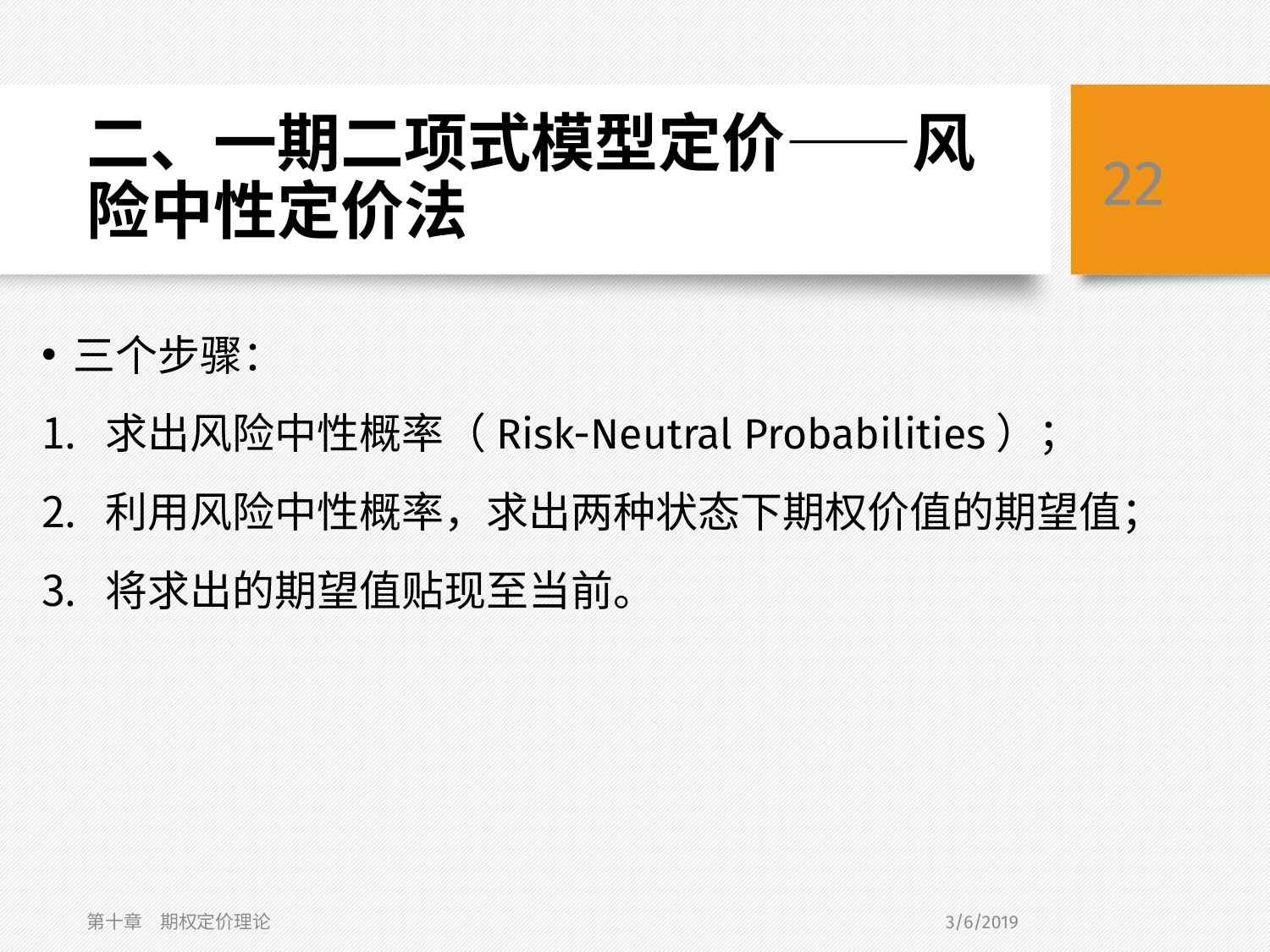

# 二、一期二项式模型定价——风险中性定价法
22
三个步骤：
求出风险中性概率（Risk-Neutral Probabilities）；
利用风险中性概率，求出两种状态下期权价值的期望值；
将求出的期望值贴现至当前。

3/6/2019
第十章　期权定价理论